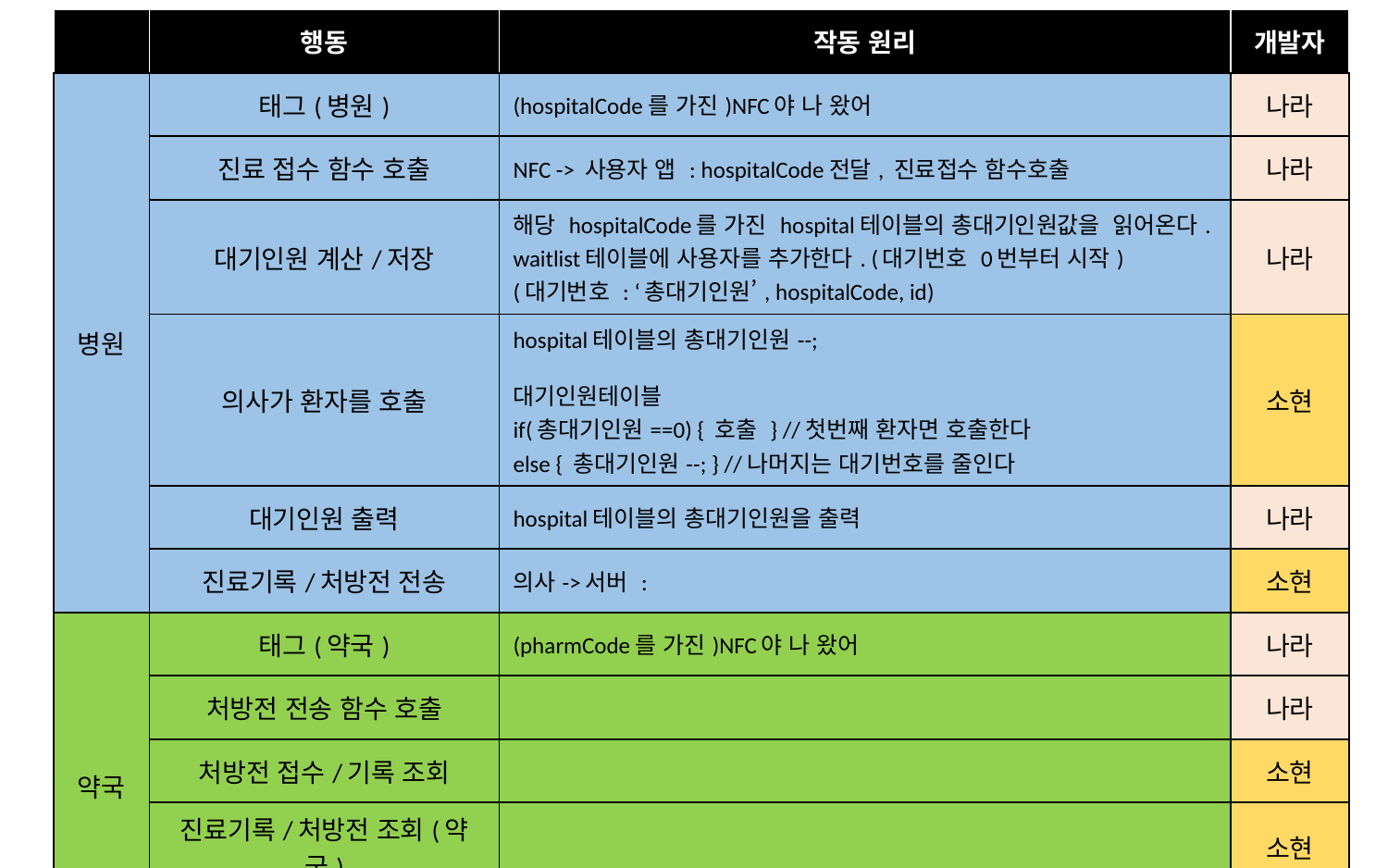

|  | 행동 | 작동 원리 | 개발자 |
| --- | --- | --- | --- |
| 병원 | 태그(병원) | (hospitalCode를 가진)NFC야 나 왔어 | 나라 |
|  | 진료 접수 함수 호출 | NFC -> 사용자 앱 : hospitalCode전달, 진료접수 함수호출 | 나라 |
|  | 대기인원 계산/저장 | 해당 hospitalCode를 가진 hospital테이블의 총대기인원값을 읽어온다. waitlist테이블에 사용자를 추가한다. (대기번호 0번부터 시작) (대기번호 : ‘총대기인원’, hospitalCode, id) | 나라 |
|  | 의사가 환자를 호출 | hospital테이블의 총대기인원--; 대기인원테이블 if(총대기인원==0) { 호출 } //첫번째 환자면 호출한다 else { 총대기인원--; } //나머지는 대기번호를 줄인다 | 소현 |
|  | 대기인원 출력 | hospital테이블의 총대기인원을 출력 | 나라 |
|  | 진료기록/처방전 전송 | 의사->서버 : | 소현 |
| 약국 | 태그(약국) | (pharmCode를 가진)NFC야 나 왔어 | 나라 |
|  | 처방전 전송 함수 호출 |  | 나라 |
|  | 처방전 접수/기록 조회 |  | 소현 |
|  | 진료기록/처방전 조회(약국) |  | 소현 |
|  | 진료기록/처방전 조회(사용자) |  | 소현 |
|  | DB/서버관리 |  | 소현 |
|  | 진료기록/처방전 조회(병원) -> 일단 구현은 X |  |  |